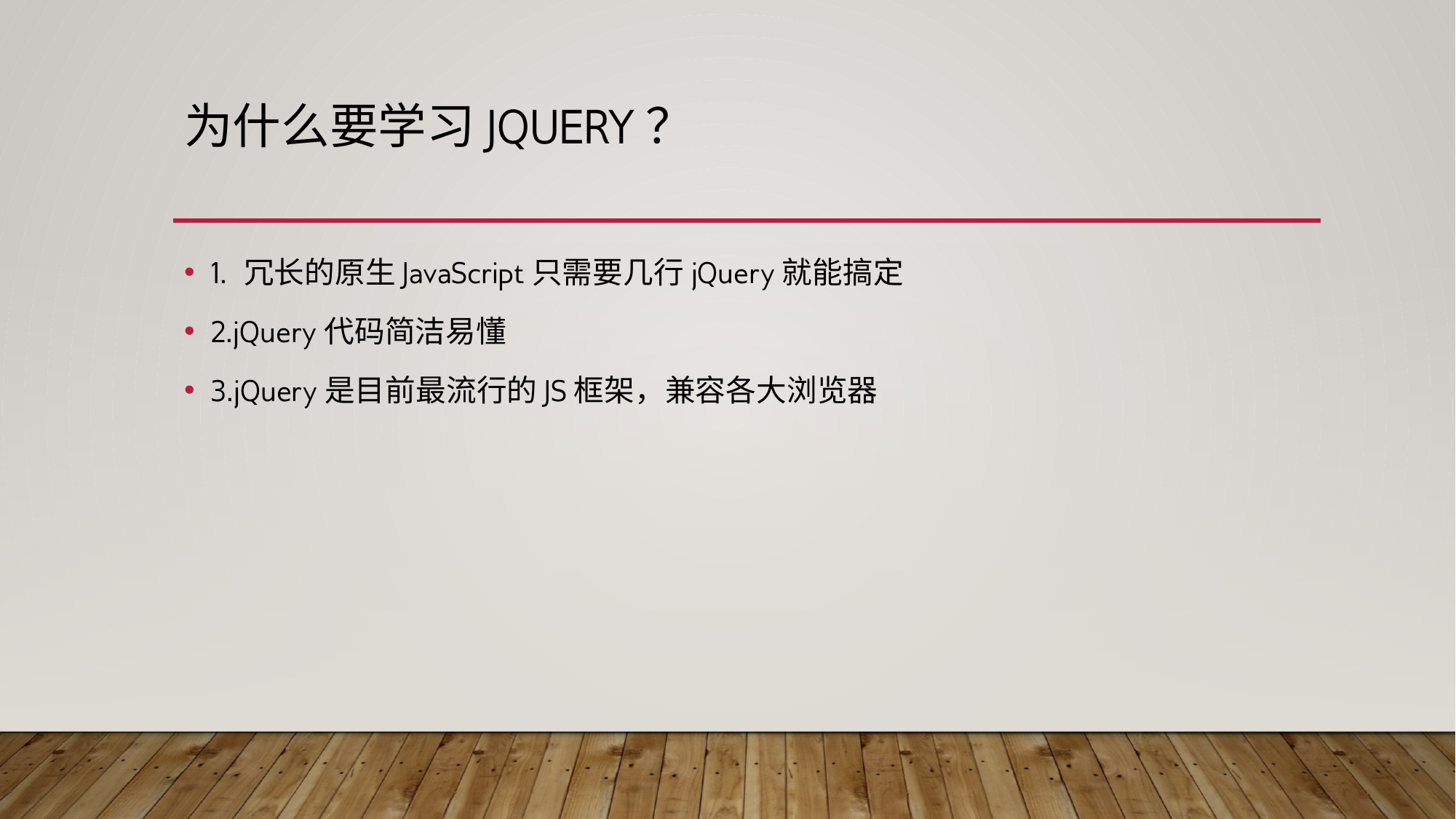

# 为什么要学习jQuery？
1. 冗长的原生JavaScript只需要几行jQuery就能搞定
2.jQuery代码简洁易懂
3.jQuery是目前最流行的JS框架，兼容各大浏览器